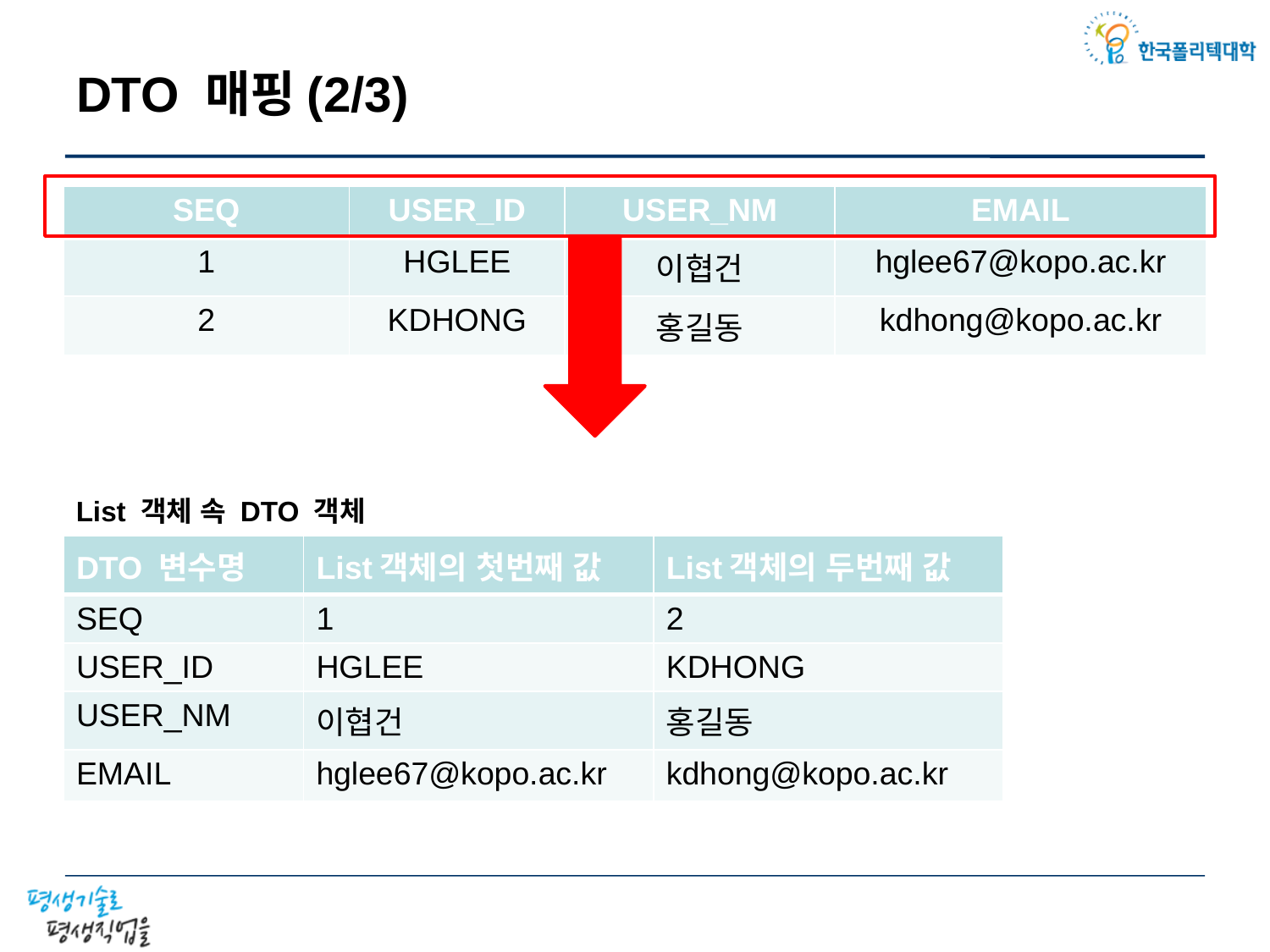

# DTO 매핑(2/3)

| SEQ | USER\_ID | USER\_NM | EMAIL |
| --- | --- | --- | --- |
| 1 | HGLEE | 이협건 | hglee67@kopo.ac.kr |
| 2 | KDHONG | 홍길동 | kdhong@kopo.ac.kr |

List 객체 속 DTO 객체
| DTO 변수명 | List객체의 첫번째 값 | List객체의 두번째 값 |
| --- | --- | --- |
| SEQ | 1 | 2 |
| USER\_ID | HGLEE | KDHONG |
| USER\_NM | 이협건 | 홍길동 |
| EMAIL | hglee67@kopo.ac.kr | kdhong@kopo.ac.kr |